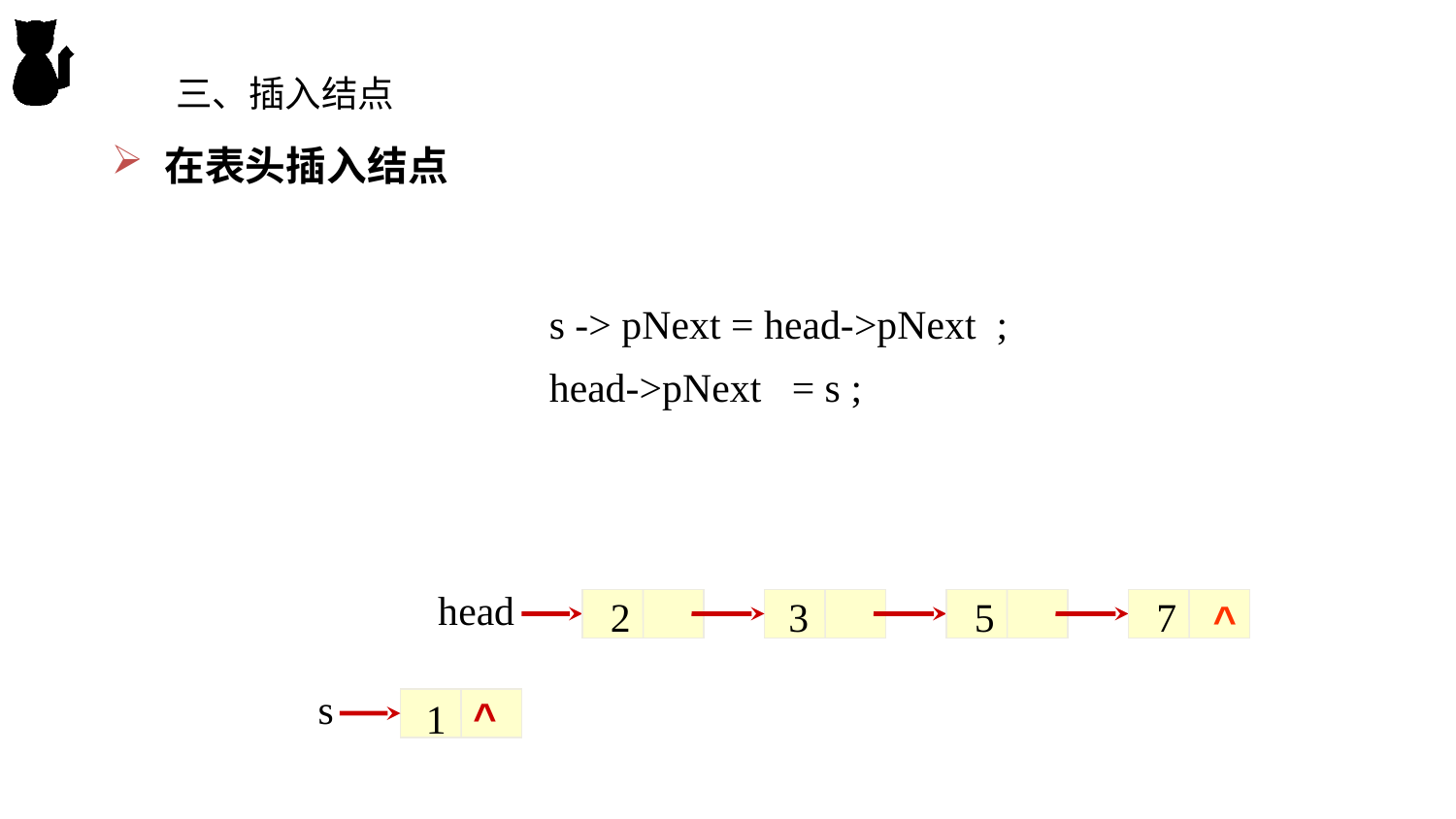

三、插入结点

 在表头插入结点
s -> pNext = head->pNext  ;
head->pNext   = s ;
head
2

3
5
7

^

   s
1

^